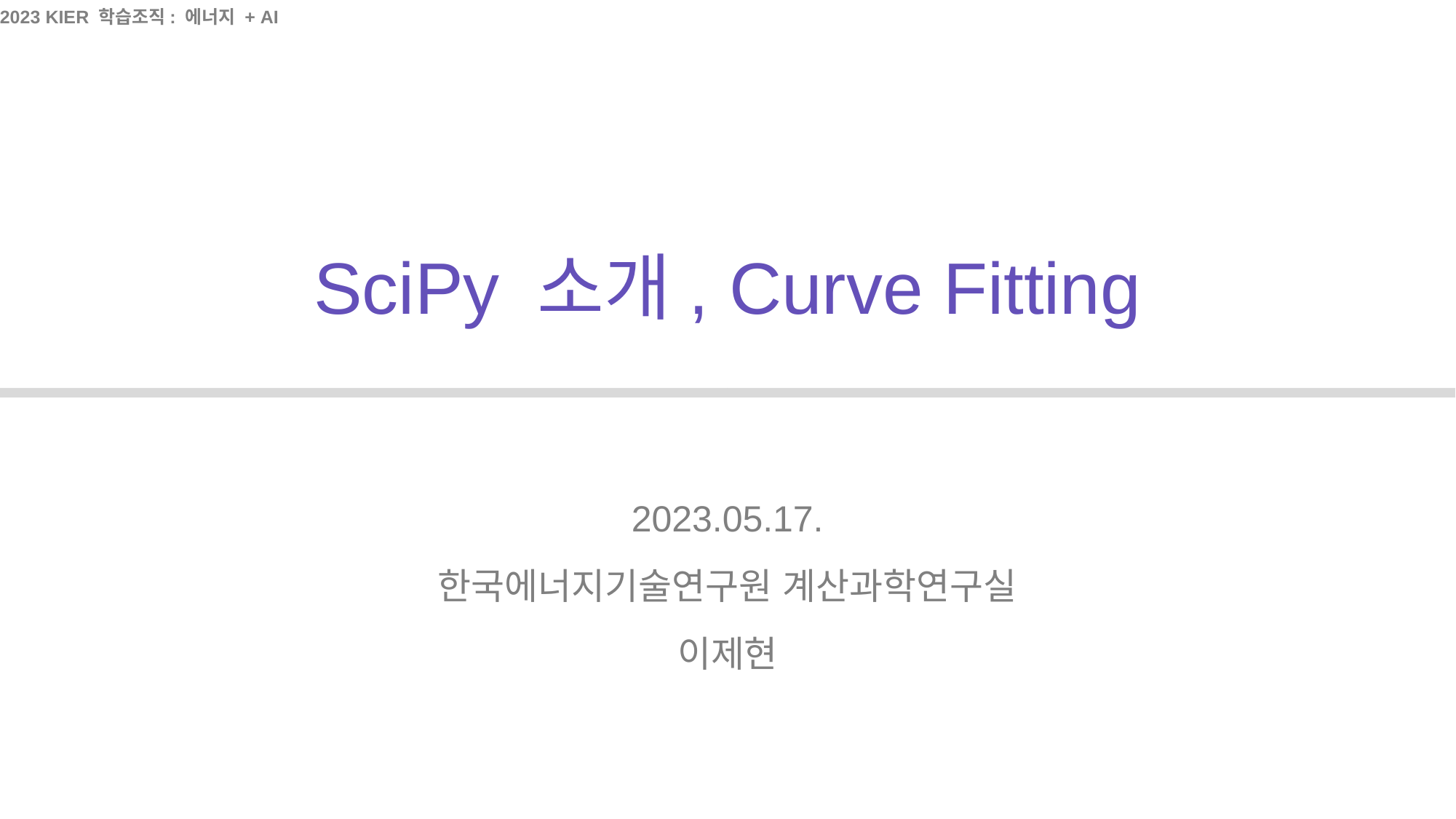

2023 KIER 학습조직: 에너지 + AI
# SciPy 소개, Curve Fitting

2023.05.17.
한국에너지기술연구원 계산과학연구실
이제현